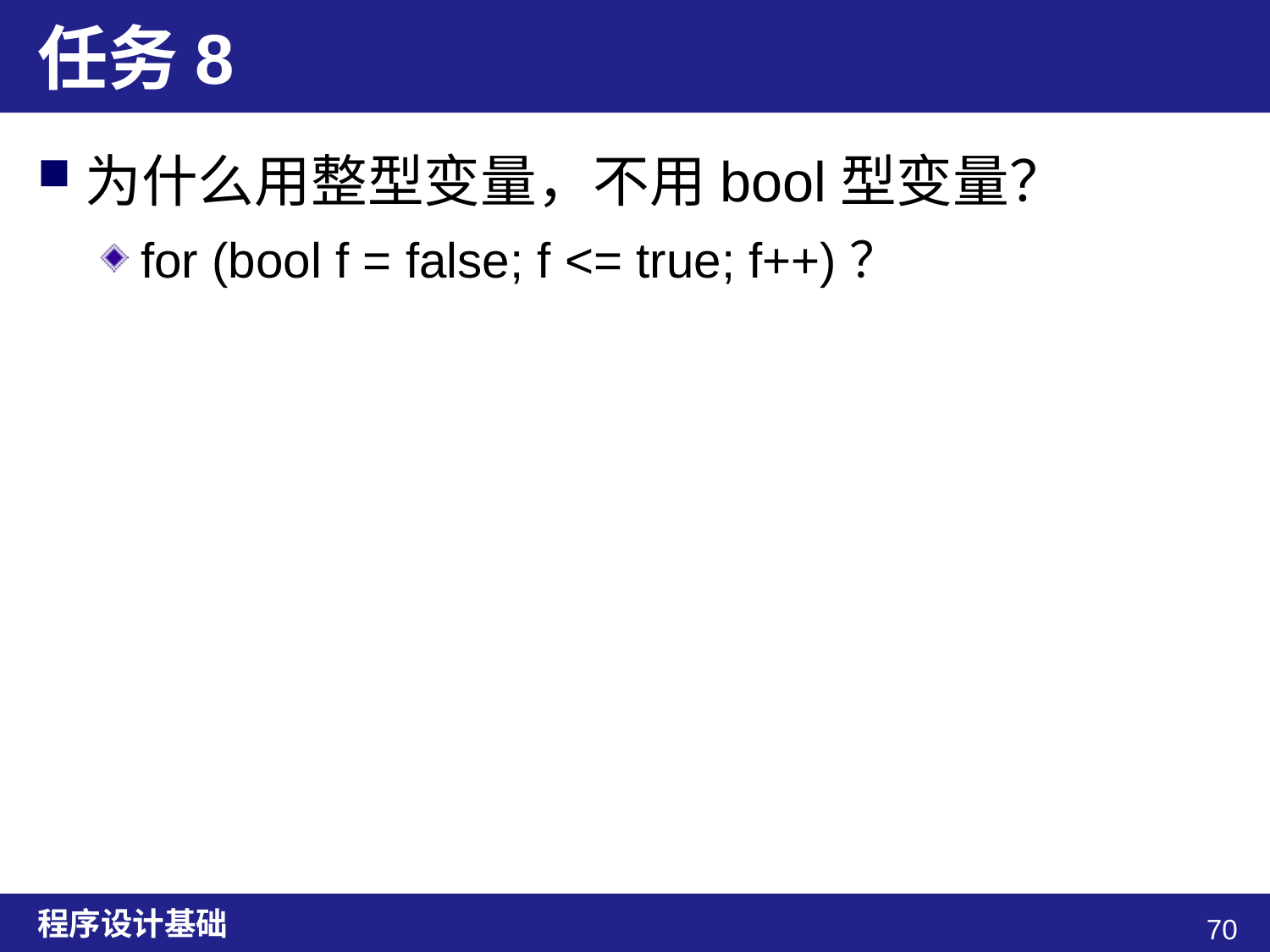

# 任务8
为什么用整型变量，不用bool型变量？
for (bool f = false; f <= true; f++)？